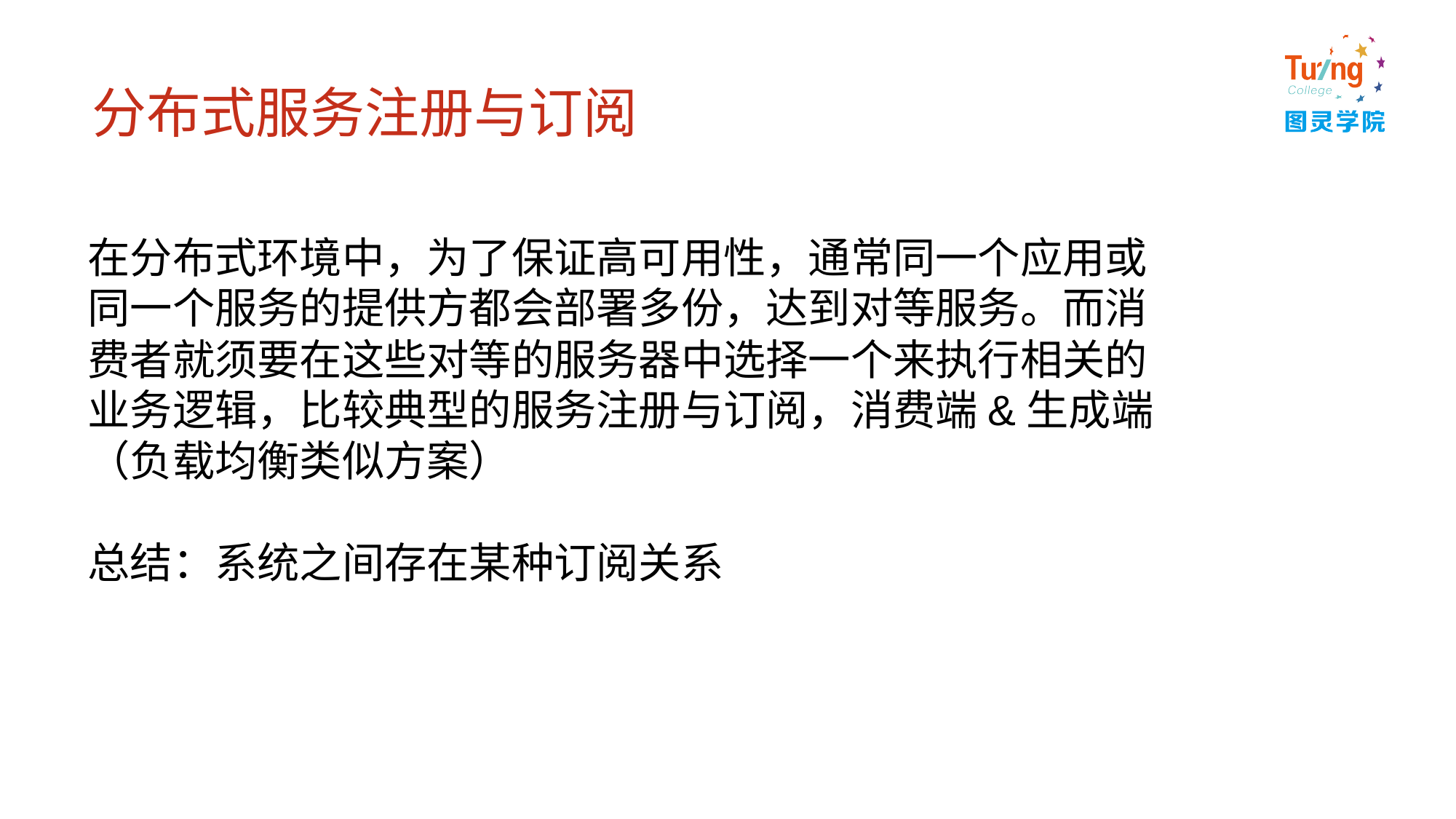

# 分布式服务注册与订阅
在分布式环境中，为了保证高可用性，通常同一个应用或同一个服务的提供方都会部署多份，达到对等服务。而消费者就须要在这些对等的服务器中选择一个来执行相关的业务逻辑，比较典型的服务注册与订阅，消费端&生成端（负载均衡类似方案）

总结：系统之间存在某种订阅关系